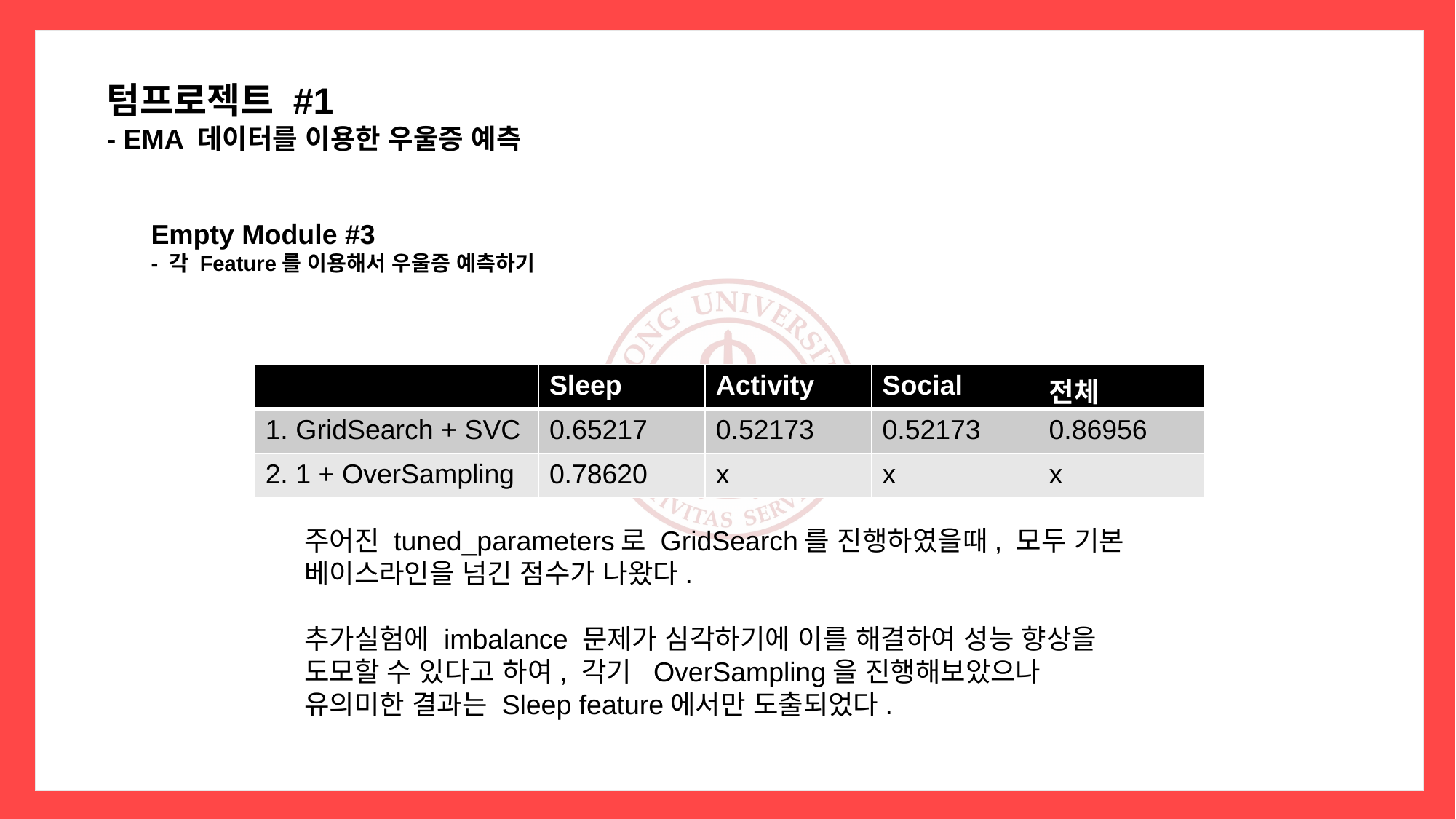

텀프로젝트 #1
- EMA 데이터를 이용한 우울증 예측
Empty Module #3
- 각 Feature를 이용해서 우울증 예측하기

|  | Sleep | Activity | Social | 전체 |
| --- | --- | --- | --- | --- |
| 1. GridSearch + SVC | 0.65217 | 0.52173 | 0.52173 | 0.86956 |
| 2. 1 + OverSampling | 0.78620 | x | x | x |
주어진 tuned_parameters로 GridSearch를 진행하였을때, 모두 기본 베이스라인을 넘긴 점수가 나왔다.

추가실험에 imbalance 문제가 심각하기에 이를 해결하여 성능 향상을 도모할 수 있다고 하여, 각기  OverSampling을 진행해보았으나
유의미한 결과는 Sleep feature에서만 도출되었다.